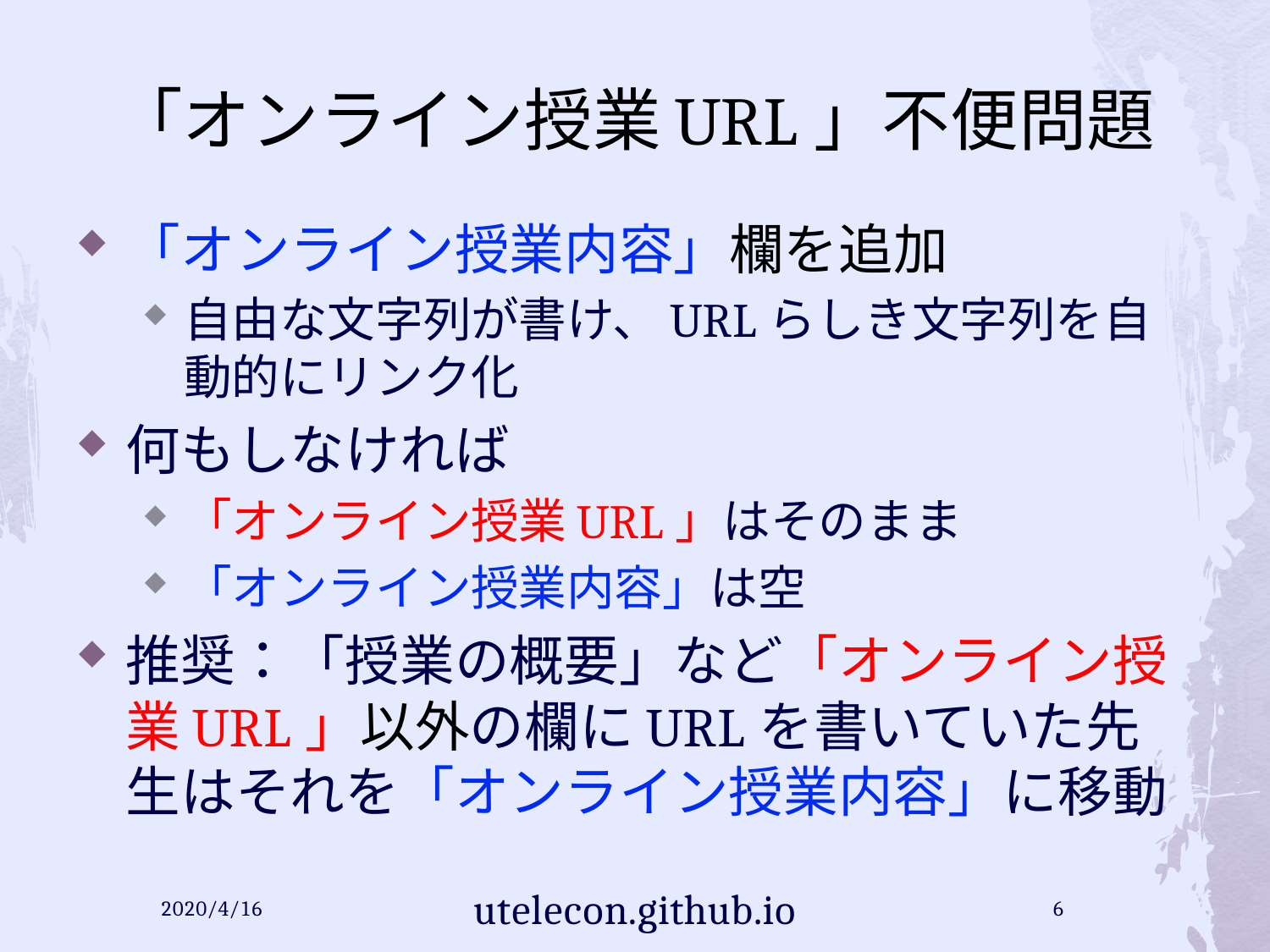

# 「オンライン授業URL」不便問題
「オンライン授業内容」欄を追加
自由な文字列が書け、URLらしき文字列を自動的にリンク化
何もしなければ
「オンライン授業URL」はそのまま
「オンライン授業内容」は空
推奨：「授業の概要」など「オンライン授業URL」以外の欄にURLを書いていた先生はそれを「オンライン授業内容」に移動
2020/4/16
utelecon.github.io
6